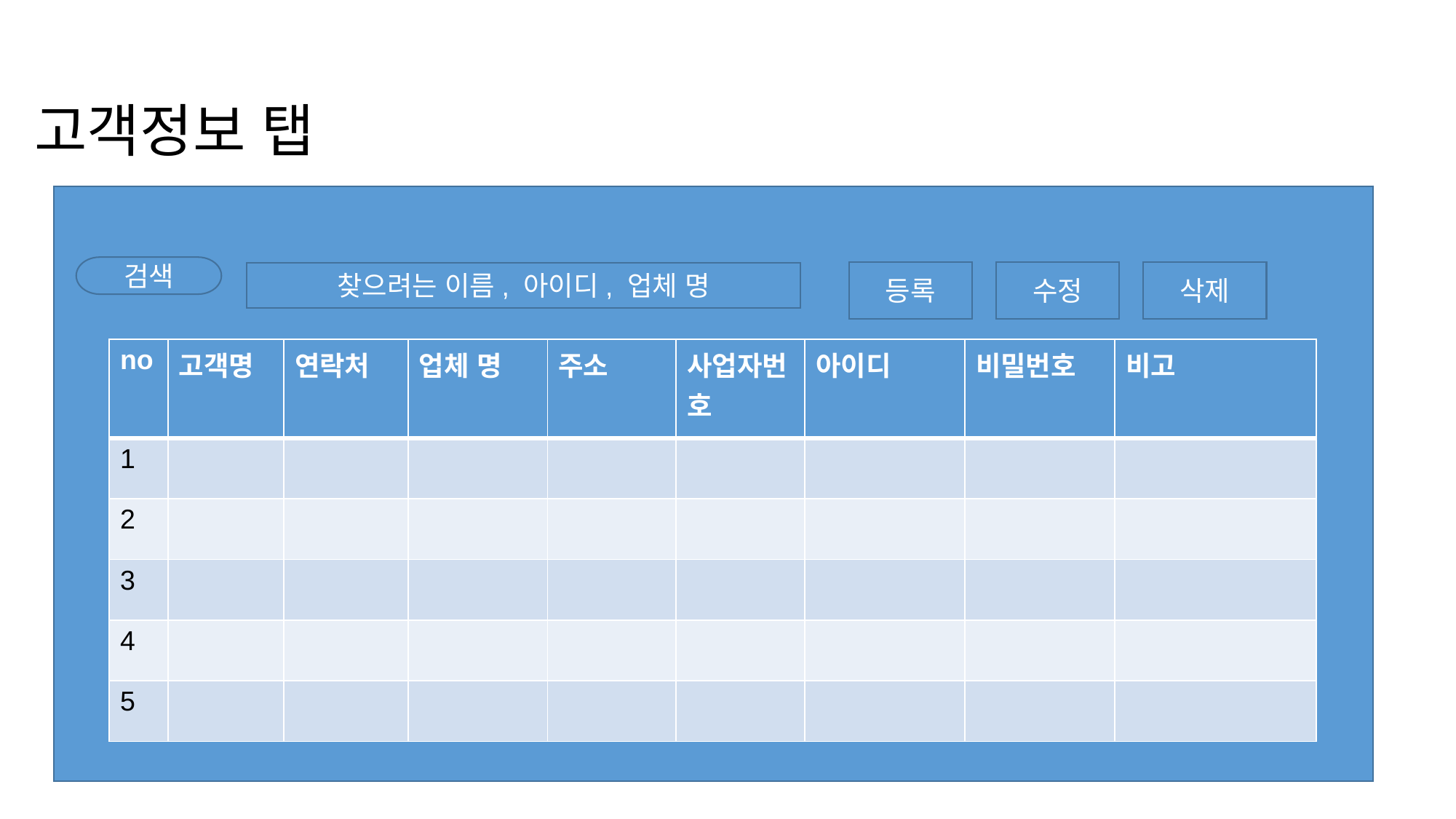

# 고객정보 탭

검색
삭제
등록
수정
찾으려는 이름, 아이디, 업체 명

| no | 고객명 | 연락처 | 업체 명 | 주소 | 사업자번호 | 아이디 | 비밀번호 | 비고 |
| --- | --- | --- | --- | --- | --- | --- | --- | --- |
| 1 |  |  |  |  |  |  |  |  |
| 2 |  |  |  |  |  |  |  |  |
| 3 |  |  |  |  |  |  |  |  |
| 4 |  |  |  |  |  |  |  |  |
| 5 |  |  |  |  |  |  |  |  |